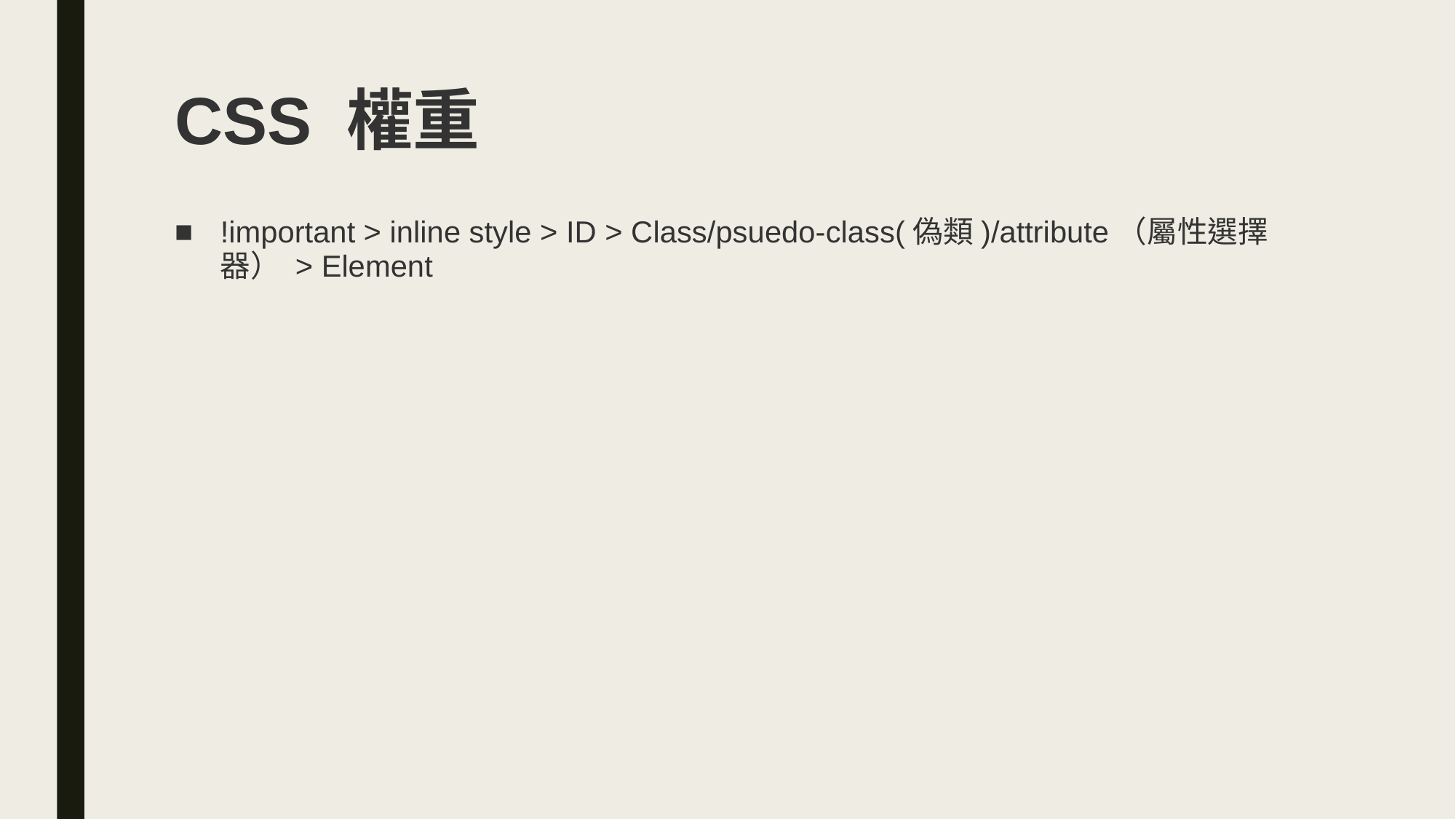

# CSS 權重
!important > inline style > ID > Class/psuedo-class(偽類)/attribute（屬性選擇器） > Element